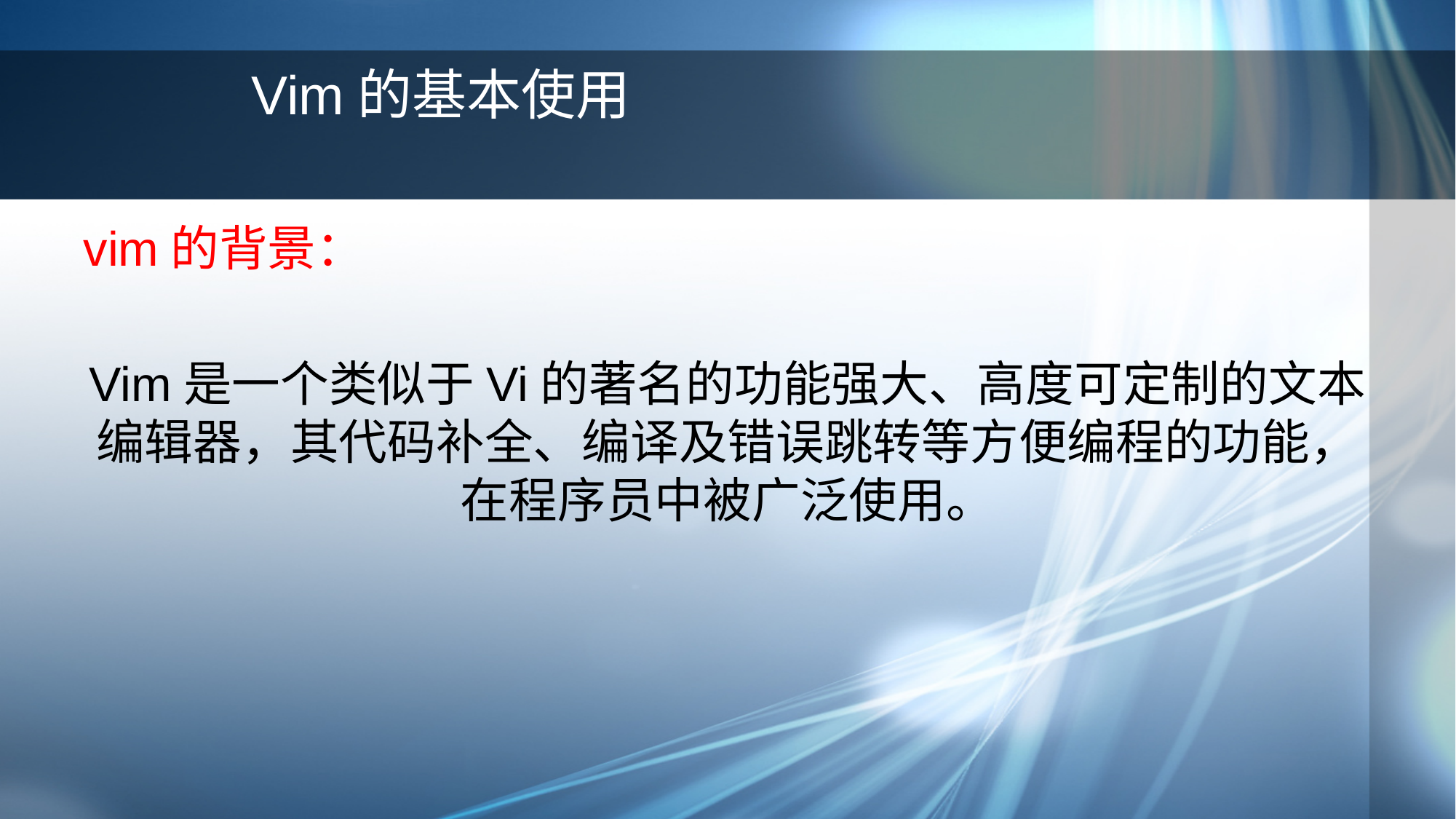

# Vim的基本使用
vim的背景：

Vim是一个类似于Vi的著名的功能强大、高度可定制的文本编辑器，其代码补全、编译及错误跳转等方便编程的功能，在程序员中被广泛使用。